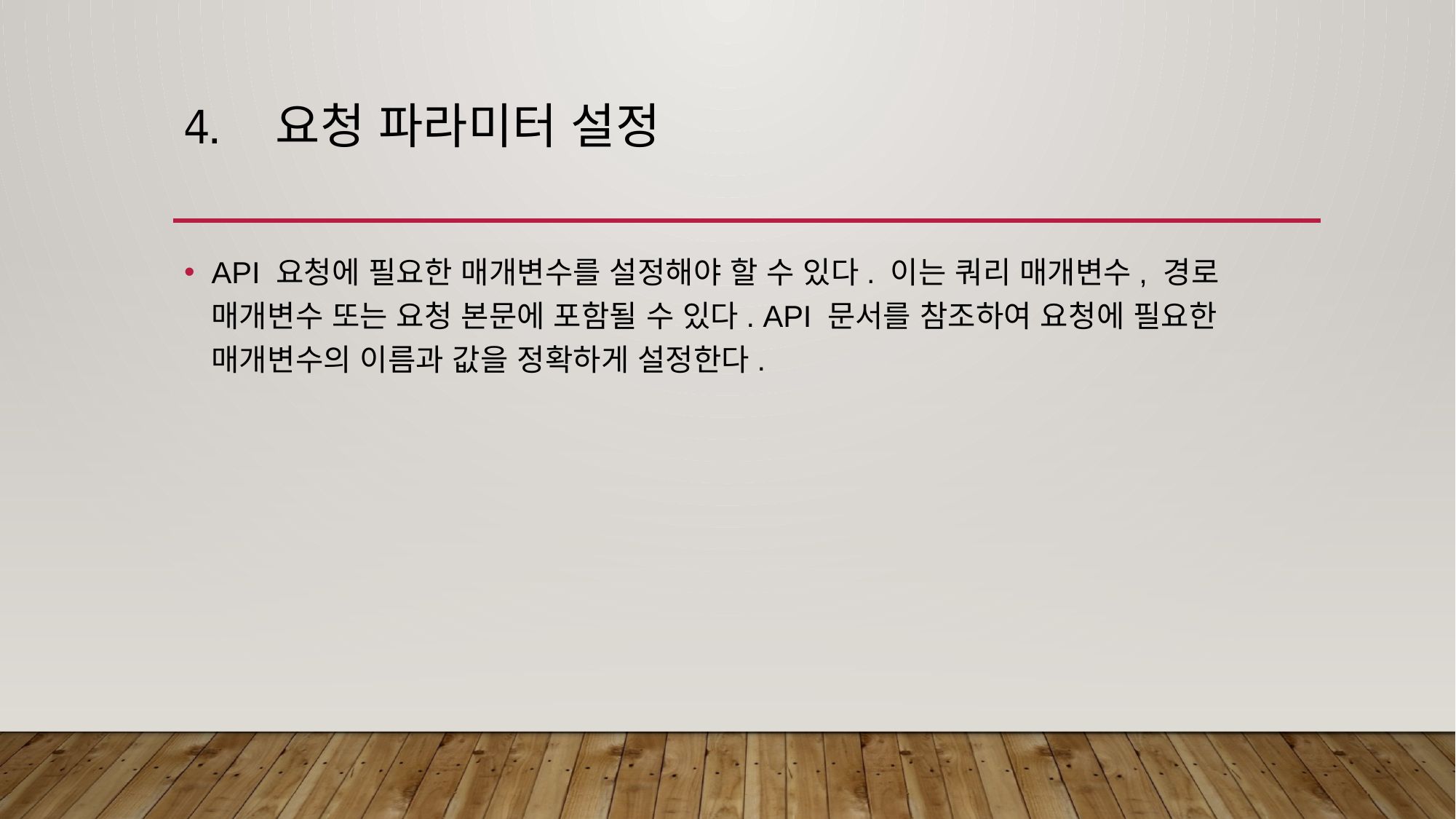

# 4.   요청 파라미터 설정
API 요청에 필요한 매개변수를 설정해야 할 수 있다. 이는 쿼리 매개변수, 경로 매개변수 또는 요청 본문에 포함될 수 있다. API 문서를 참조하여 요청에 필요한 매개변수의 이름과 값을 정확하게 설정한다.